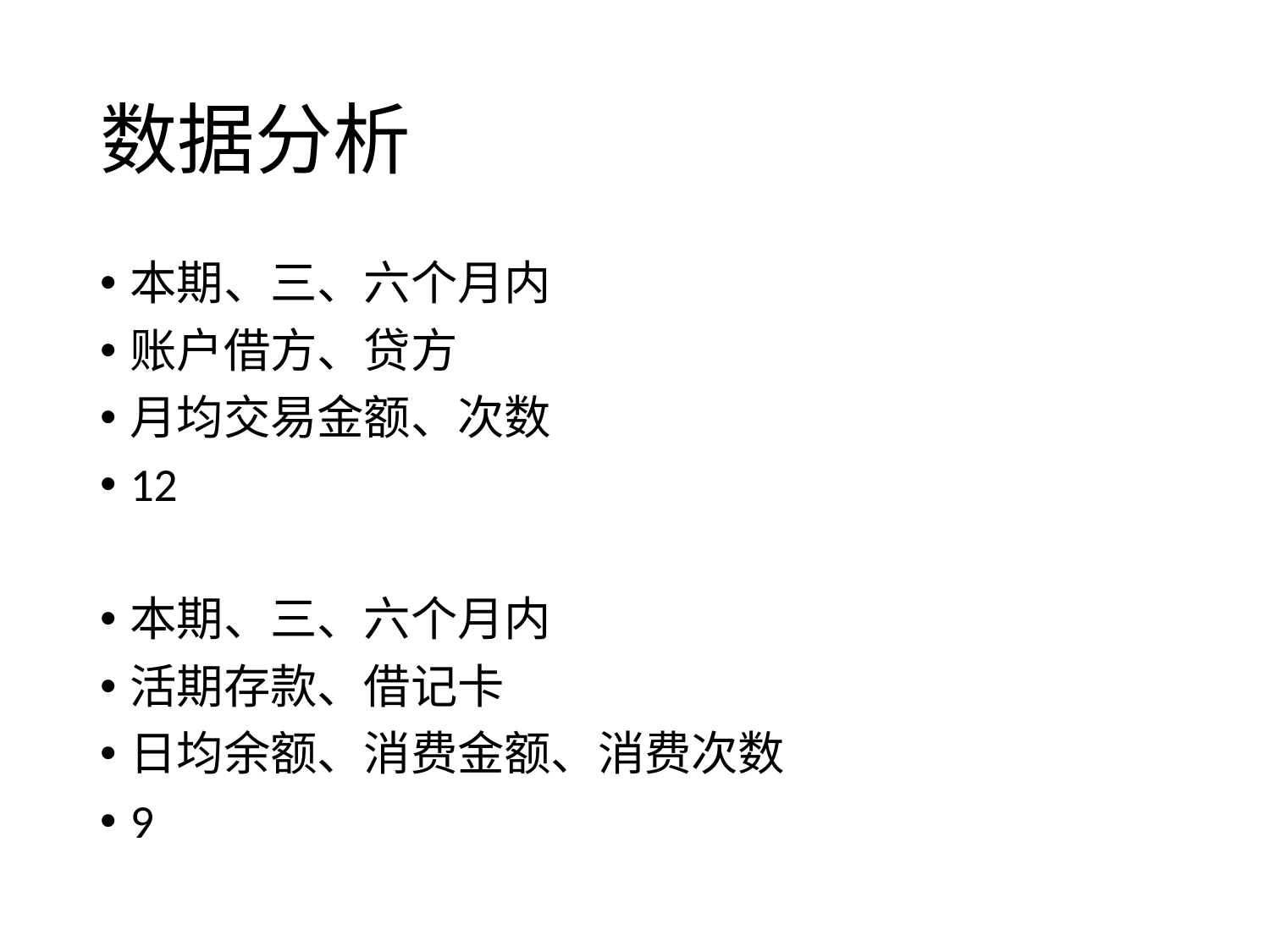

# 数据分析
本期、三、六个月内
账户借方、贷方
月均交易金额、次数
12

本期、三、六个月内
活期存款、借记卡
日均余额、消费金额、消费次数
9